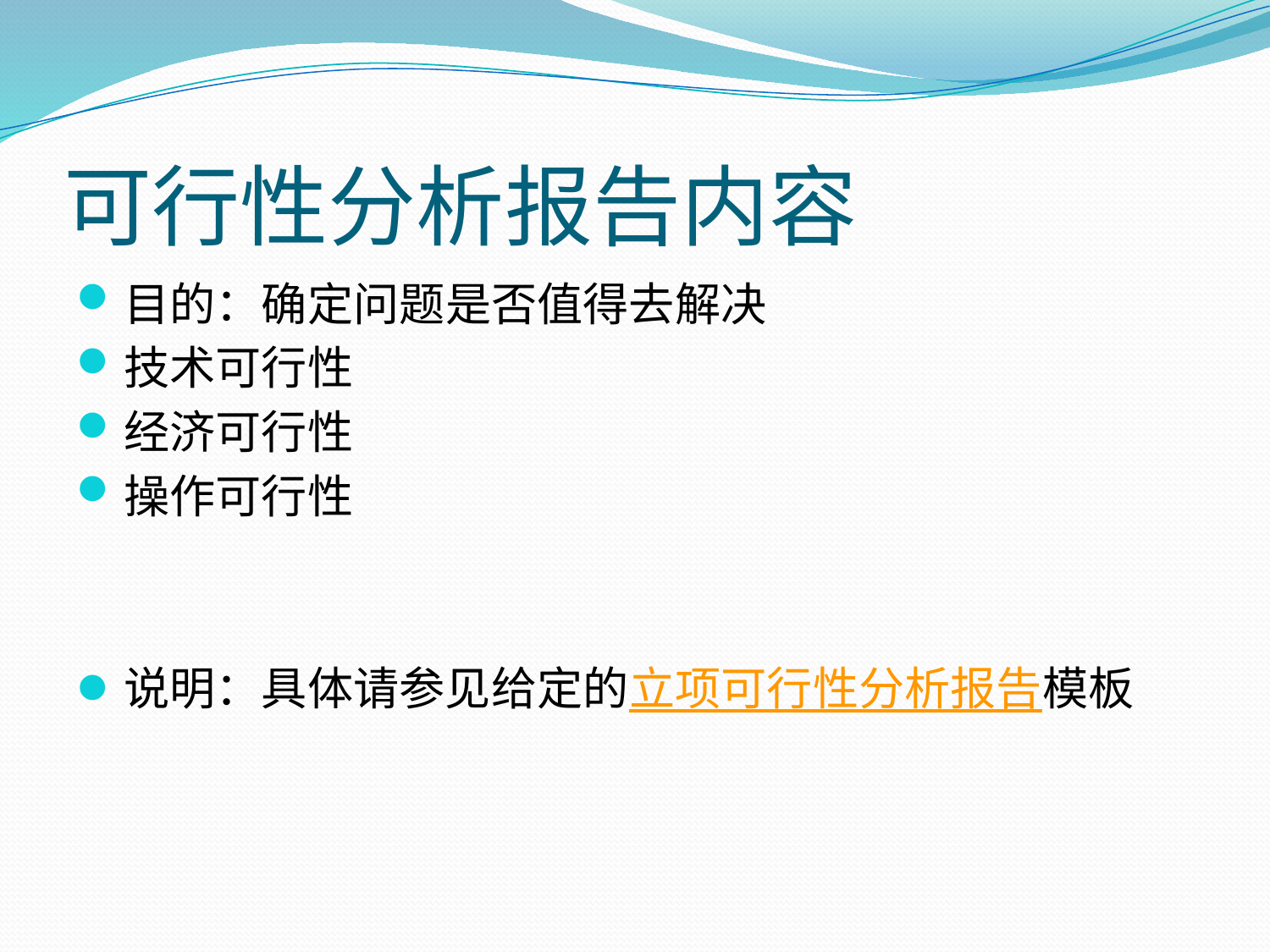

# 可行性分析报告内容
目的：确定问题是否值得去解决
技术可行性
经济可行性
操作可行性

说明：具体请参见给定的立项可行性分析报告模板